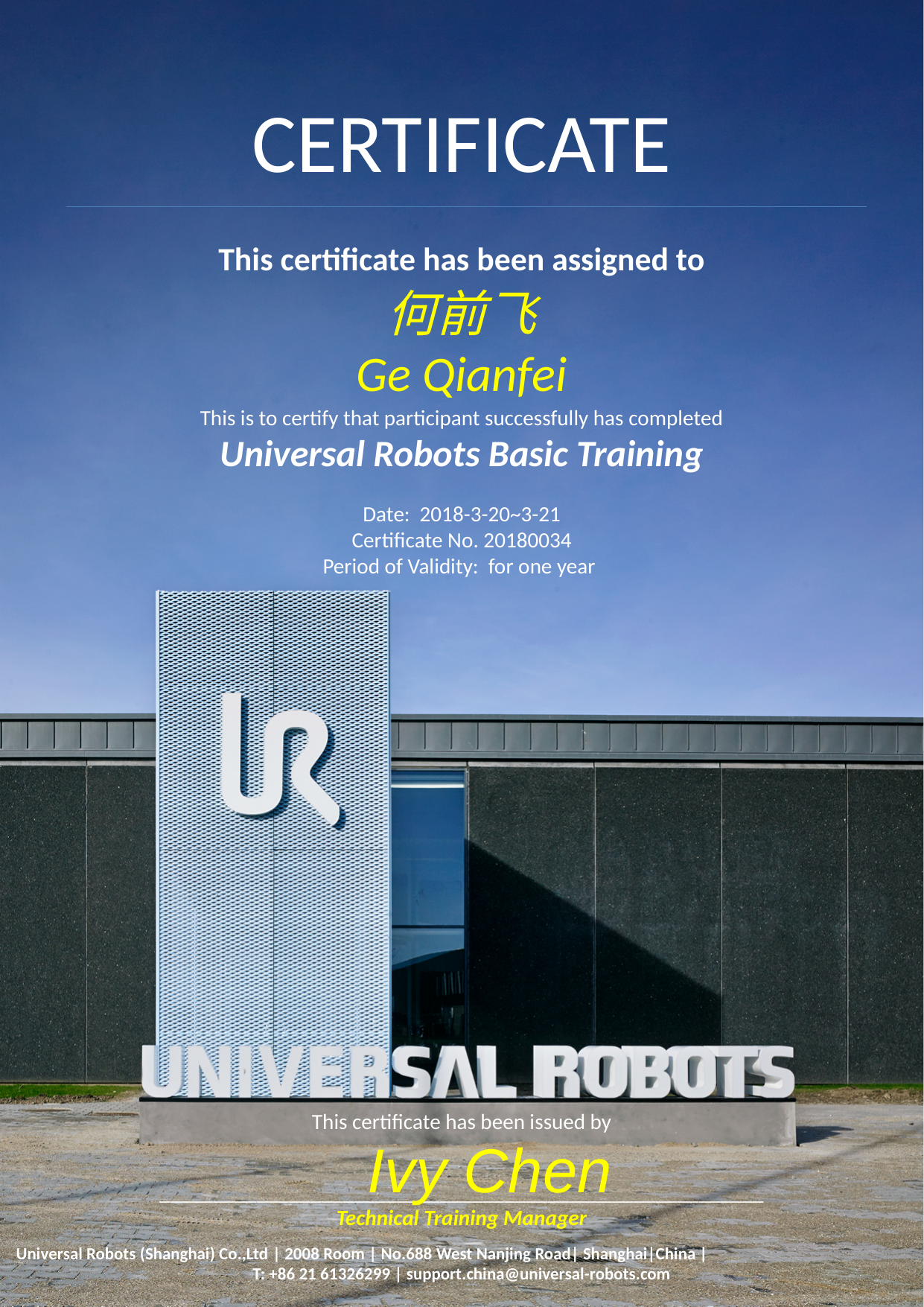

CERTIFICATE
This certificate has been assigned to
何前飞
Ge Qianfei
This is to certify that participant successfully has completed
Universal Robots Basic Training

Date:  2018-3-20~3-21
Certificate No. 20180034
Period of Validity:  for one year

This certificate has been issued by

________________________________________________________
Technical Training Manager
Ivy Chen
Universal Robots (Shanghai) Co.,Ltd | 2008 Room | No.688 West Nanjing Road| Shanghai|China |                                                    T: +86 21 61326299 | support.china@universal-robots.com